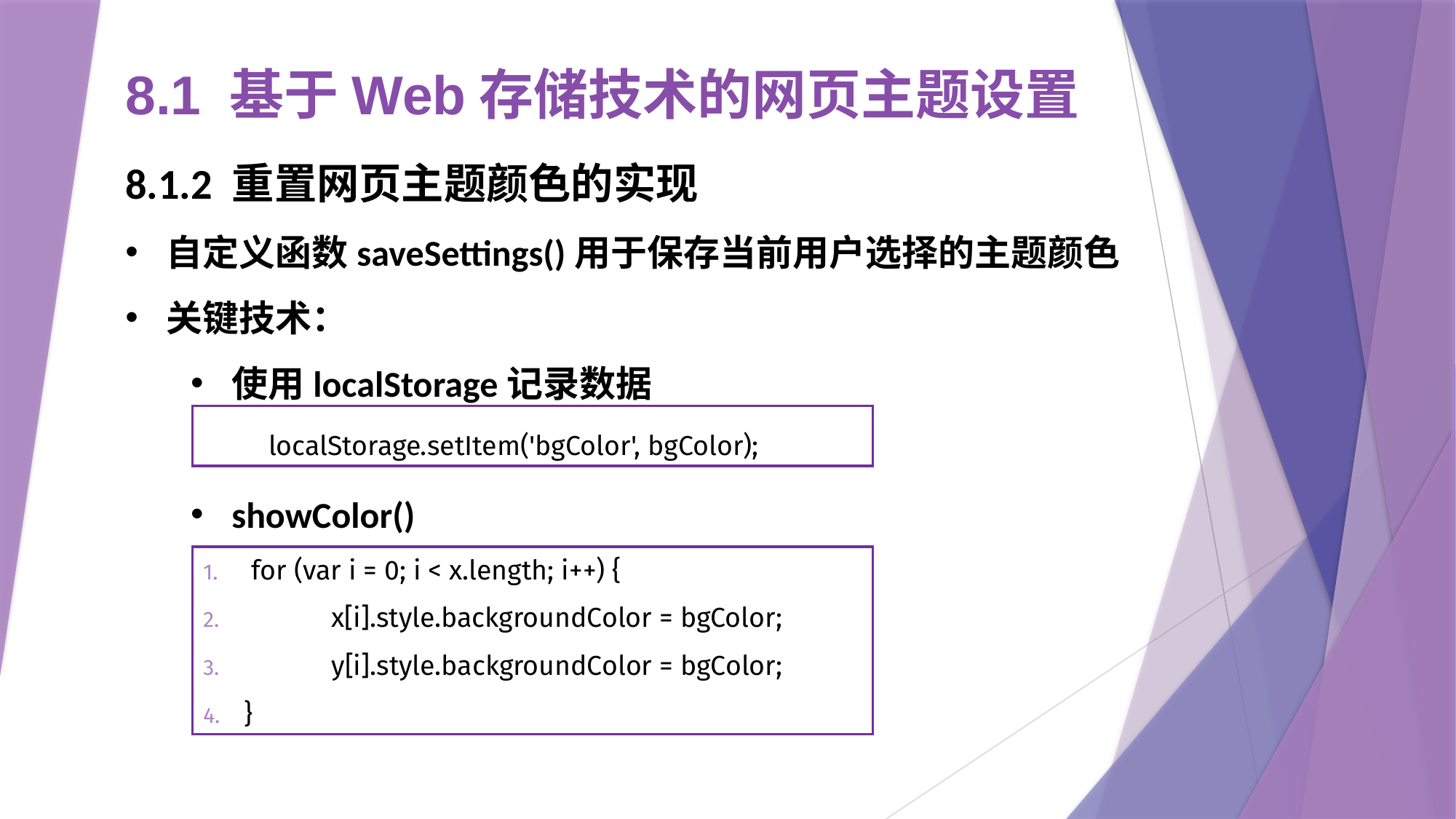

# 8.1 基于Web存储技术的网页主题设置
8.1.2 重置网页主题颜色的实现
自定义函数saveSettings()用于保存当前用户选择的主题颜色
关键技术：
使用localStorage记录数据

showColor()

localStorage.setItem('bgColor', bgColor);
 for (var i = 0; i < x.length; i++) {
            x[i].style.backgroundColor = bgColor;
            y[i].style.backgroundColor = bgColor;
}